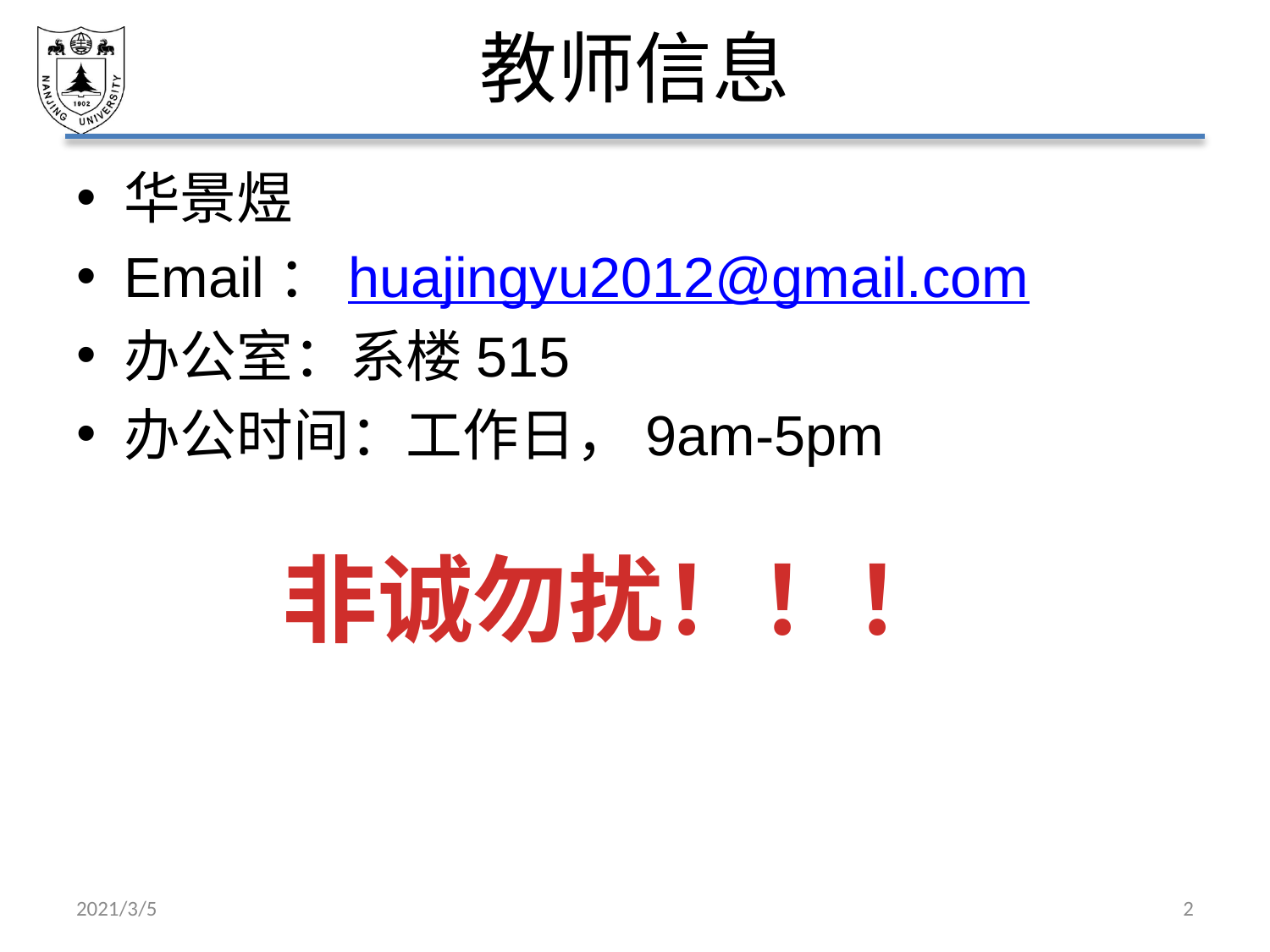

# 教师信息
华景煜
Email：huajingyu2012@gmail.com
办公室：系楼515
办公时间：工作日，9am-5pm

非诚勿扰！！！
2021/3/5
2